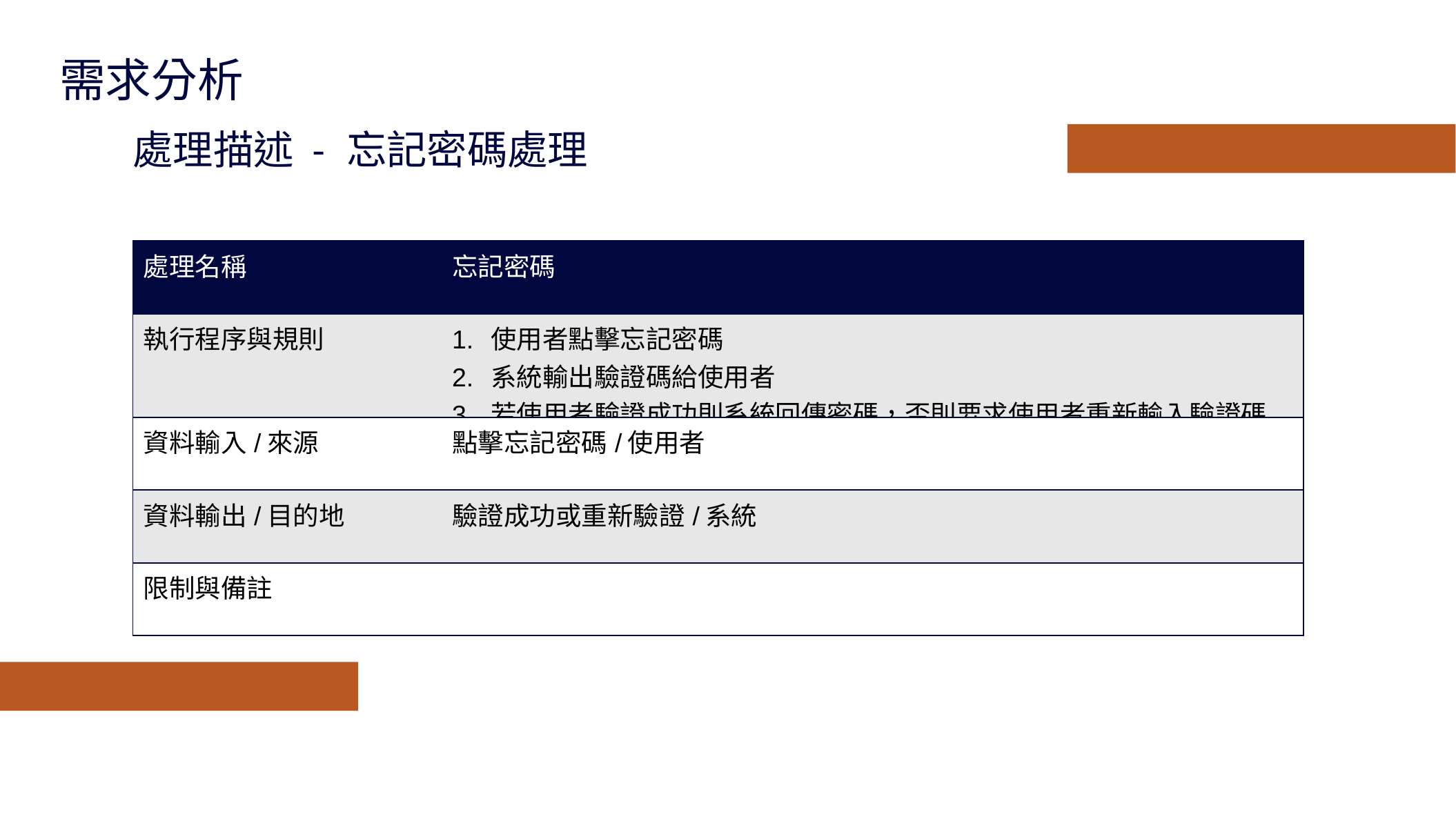

需求分析

處理描述 - 忘記密碼處理
| 處理名稱 | 忘記密碼 |
| --- | --- |
| 執行程序與規則 | 使用者點擊忘記密碼 系統輸出驗證碼給使用者 若使用者驗證成功則系統回傳密碼，否則要求使用者重新輸入驗證碼 |
| 資料輸入/來源 | 點擊忘記密碼/使用者 |
| 資料輸出/目的地 | 驗證成功或重新驗證/系統 |
| 限制與備註 |  |